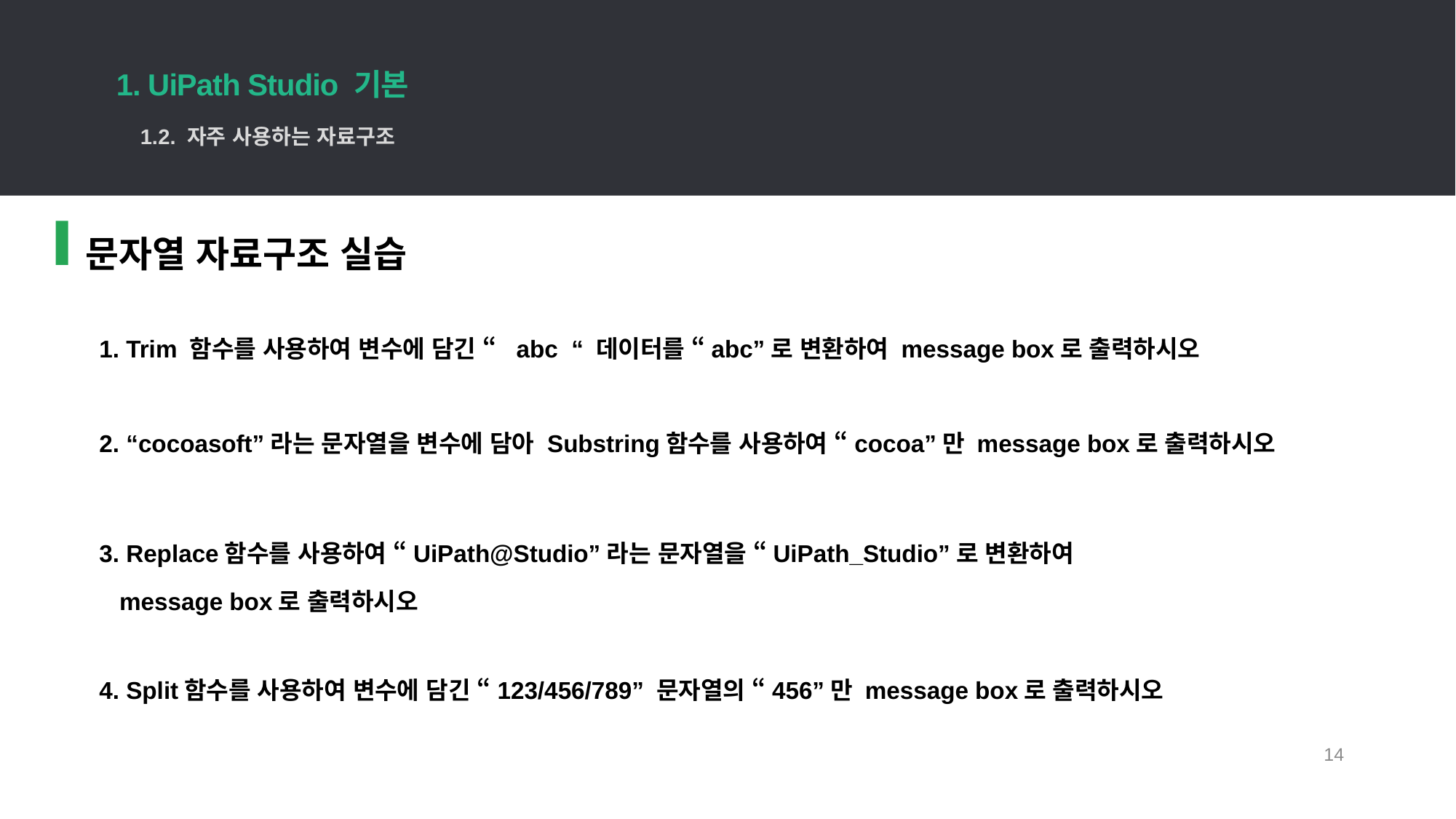

1. UiPath Studio 기본
14
1.2. 자주 사용하는 자료구조
문자열 자료구조 실습

1. Trim 함수를 사용하여 변수에 담긴 “  abc  “ 데이터를 “abc”로 변환하여 message box로 출력하시오
2. “cocoasoft”라는 문자열을 변수에 담아 Substring함수를 사용하여 “cocoa”만 message box로 출력하시오
3. Replace함수를 사용하여 “UiPath@Studio”라는 문자열을 “UiPath_Studio”로 변환하여
   message box로 출력하시오
4. Split함수를 사용하여 변수에 담긴 “123/456/789” 문자열의 “456”만 message box로 출력하시오
14